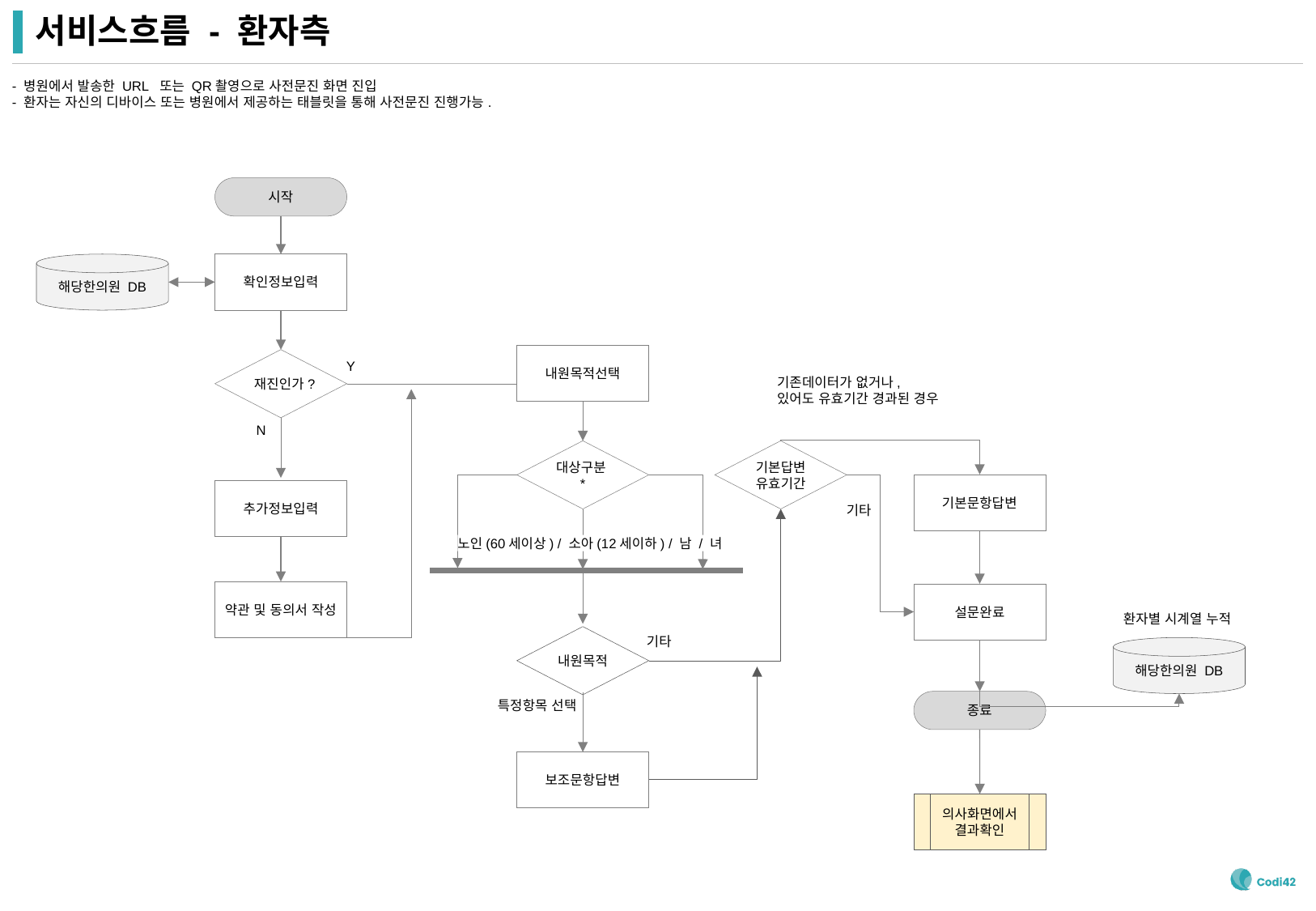

# 서비스흐름 - 환자측
- 병원에서 발송한 URL  또는 QR촬영으로 사전문진 화면 진입
- 환자는 자신의 디바이스 또는 병원에서 제공하는 태블릿을 통해 사전문진 진행가능.
시작
확인정보입력
해당한의원 DB
내원목적선택
재진인가?
Y

기존데이터가 없거나,
있어도 유효기간 경과된 경우
N
대상구분*
기본답변
유효기간
기본문항답변
추가정보입력
기타
노인(60세이상) / 소아(12세이하) / 남 / 녀
약관 및 동의서 작성
설문완료
환자별 시계열 누적
내원목적
기타
해당한의원 DB
특정항목 선택
종료
보조문항답변
의사화면에서 결과확인